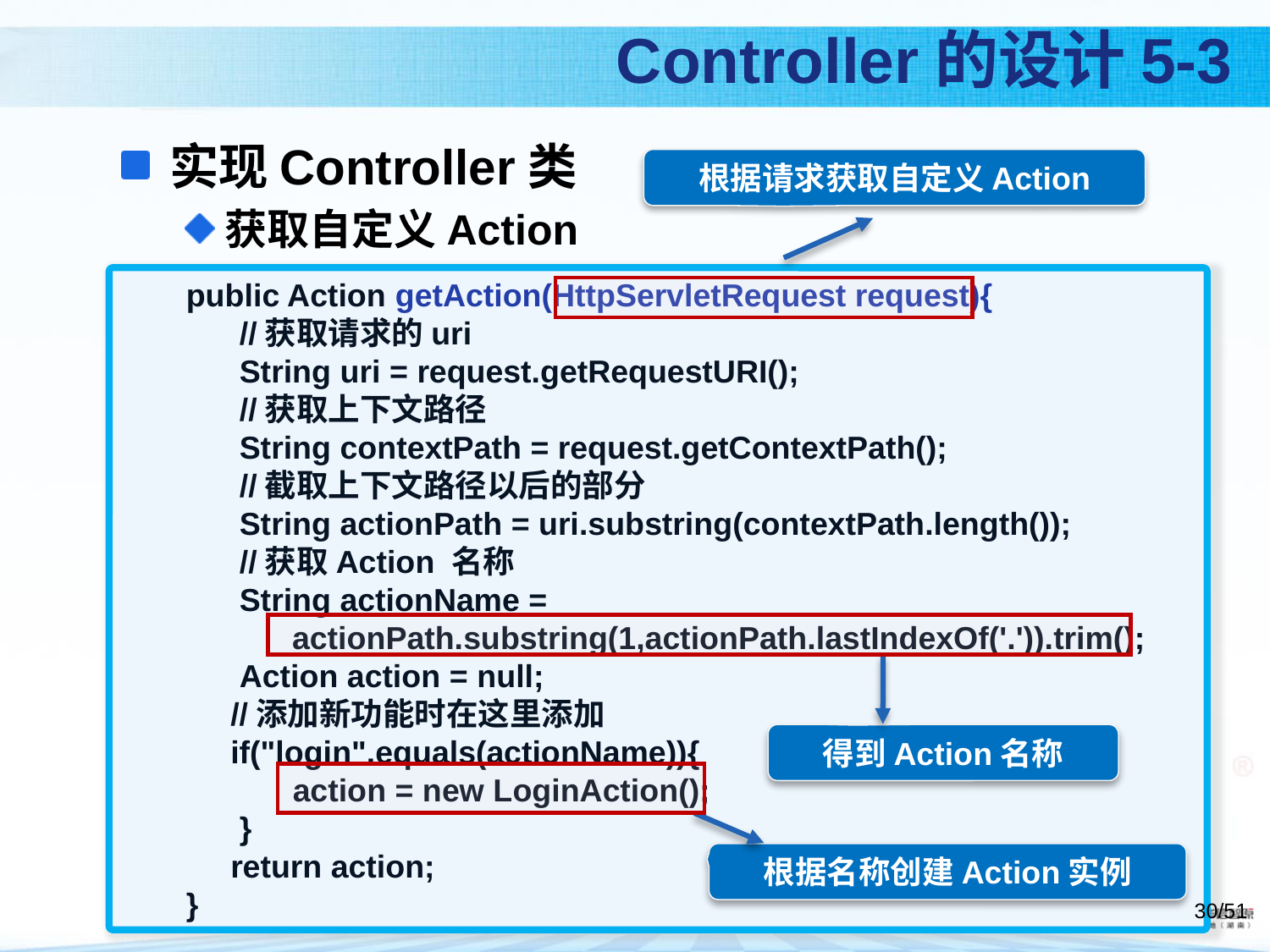

# Controller的设计5-3
实现Controller类
获取自定义Action
根据请求获取自定义Action
public Action getAction(HttpServletRequest request){
      //获取请求的uri
      String uri = request.getRequestURI();
      //获取上下文路径
      String contextPath = request.getContextPath();
      //截取上下文路径以后的部分
      String actionPath = uri.substring(contextPath.length());
      //获取Action 名称
      String actionName =
	     actionPath.substring(1,actionPath.lastIndexOf('.')).trim();
      Action action = null;
     //添加新功能时在这里添加
     if("login".equals(actionName)){
            action = new LoginAction();
      }
     return action;
}

得到Action名称

根据名称创建Action实例
30/51